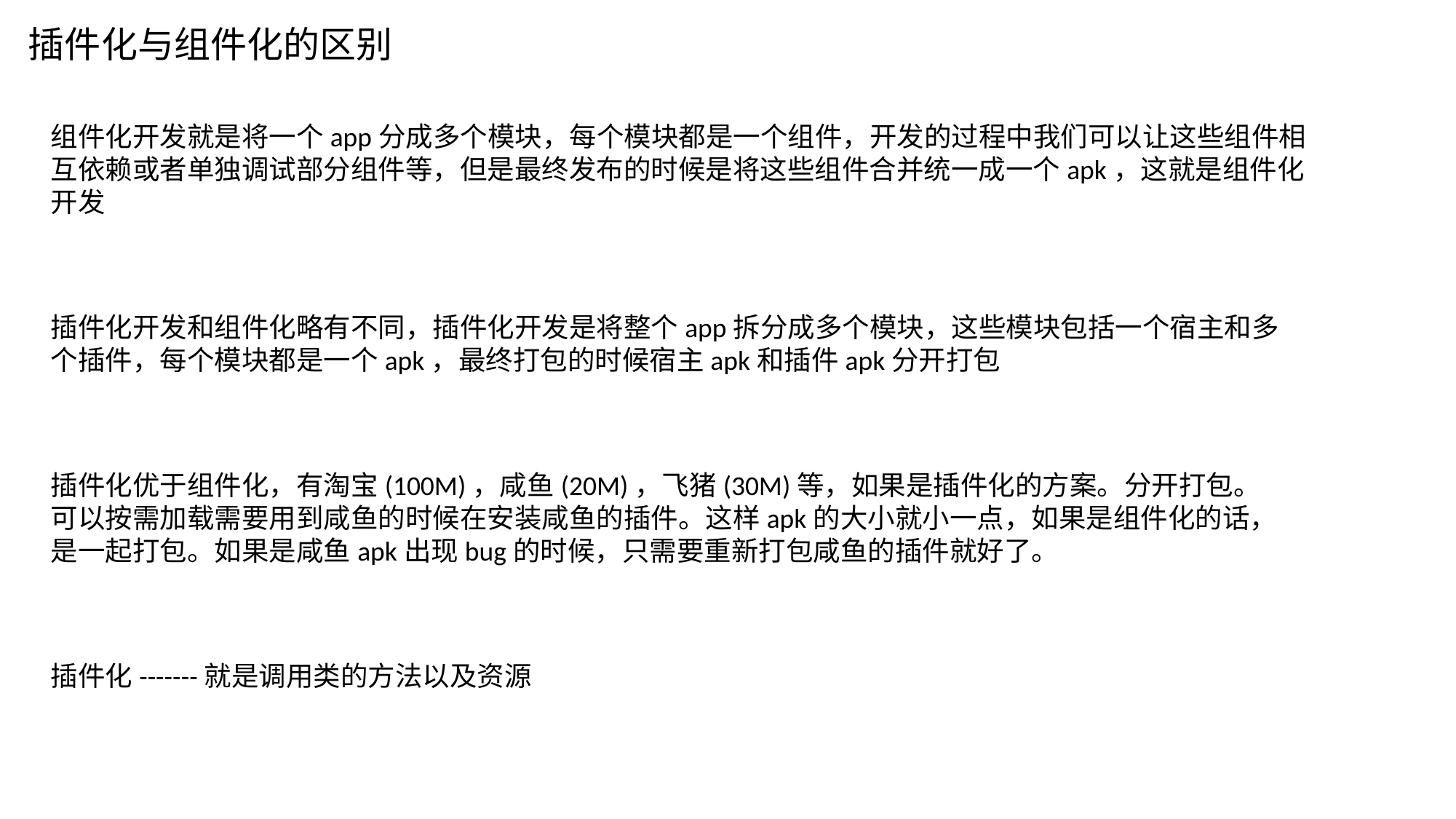

插件化与组件化的区别
组件化开发就是将一个app分成多个模块，每个模块都是一个组件，开发的过程中我们可以让这些组件相互依赖或者单独调试部分组件等，但是最终发布的时候是将这些组件合并统一成一个apk，这就是组件化开发
插件化开发和组件化略有不同，插件化开发是将整个app拆分成多个模块，这些模块包括一个宿主和多个插件，每个模块都是一个apk，最终打包的时候宿主apk和插件apk分开打包
插件化优于组件化，有淘宝(100M)，咸鱼(20M)，飞猪(30M)等，如果是插件化的方案。分开打包。可以按需加载需要用到咸鱼的时候在安装咸鱼的插件。这样apk的大小就小一点，如果是组件化的话，是一起打包。如果是咸鱼apk出现bug的时候，只需要重新打包咸鱼的插件就好了。
插件化-------就是调用类的方法以及资源